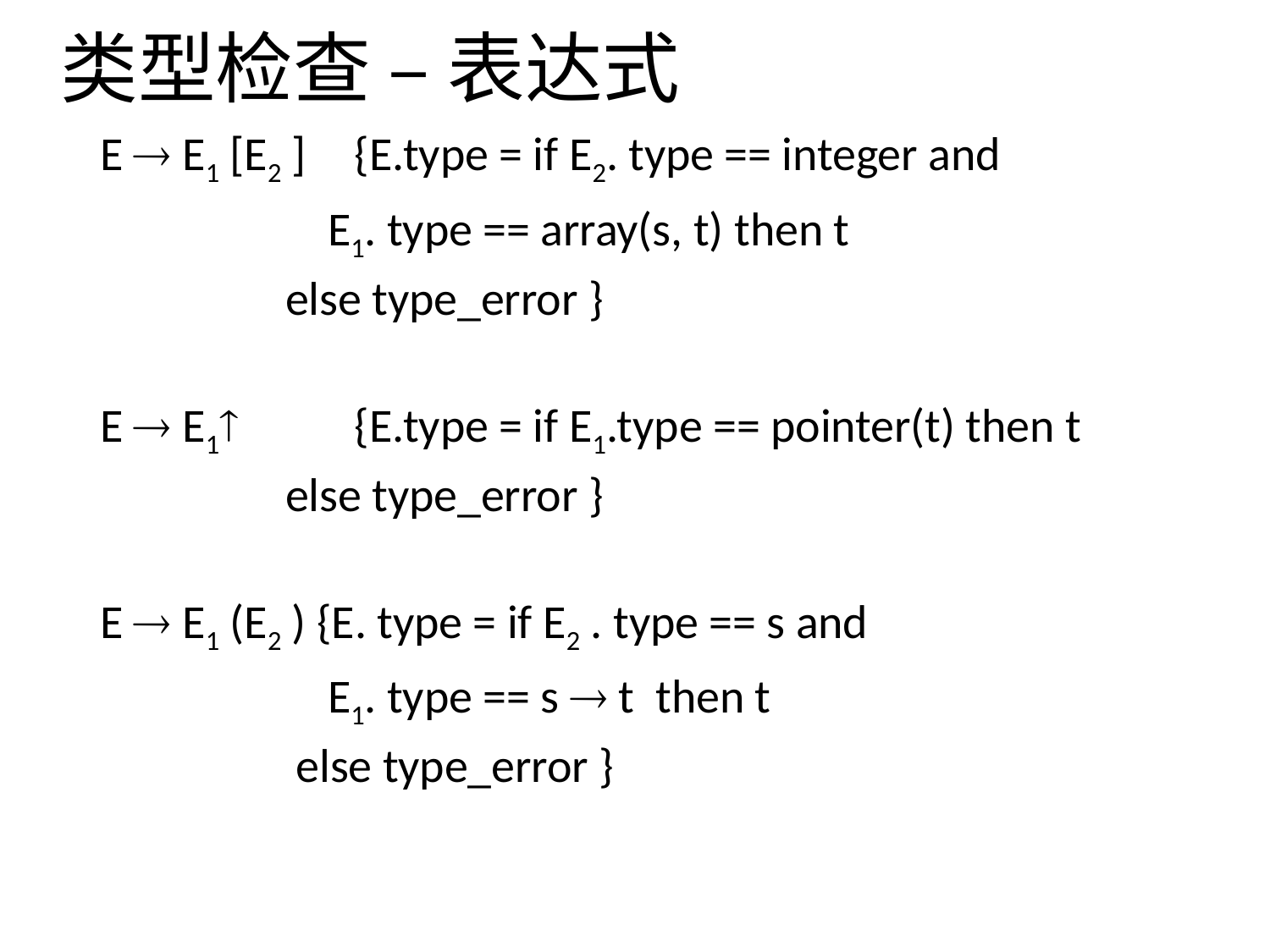

# 类型检查 – 表达式
E → E1 [E2 ]	 {E.type = if E2. type == integer and
			          E1. type == array(s, t) then t
			      else type_error }

E → E1↑ 	 {E.type = if E1.type == pointer(t) then t
 			      else type_error }

E → E1 (E2 ) {E. type = if E2 . type == s and
			          E1. type == s → t  then t
			       else type_error }